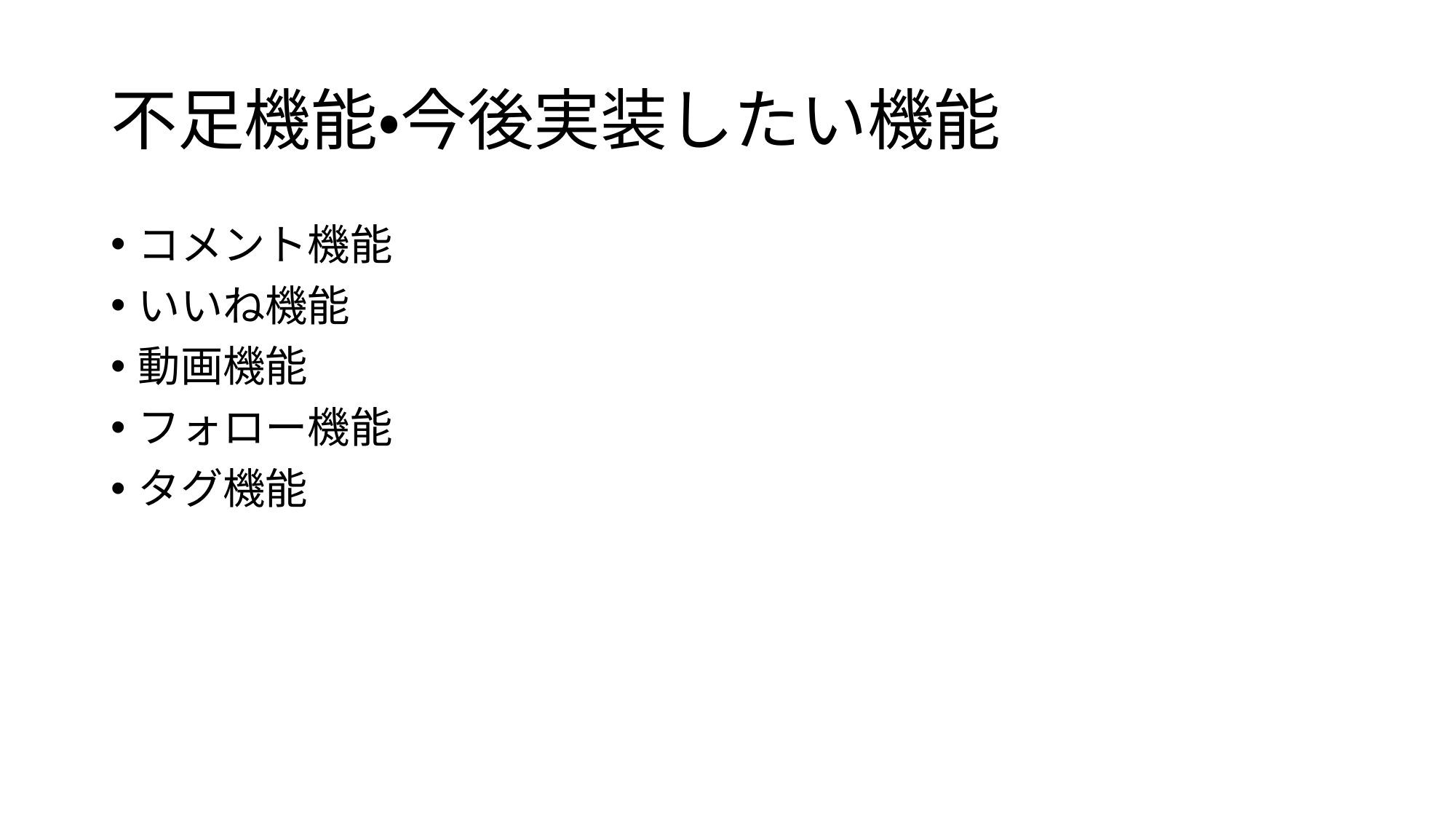

# 不足機能・今後実装したい機能
コメント機能
いいね機能
動画機能
フォロー機能
タグ機能